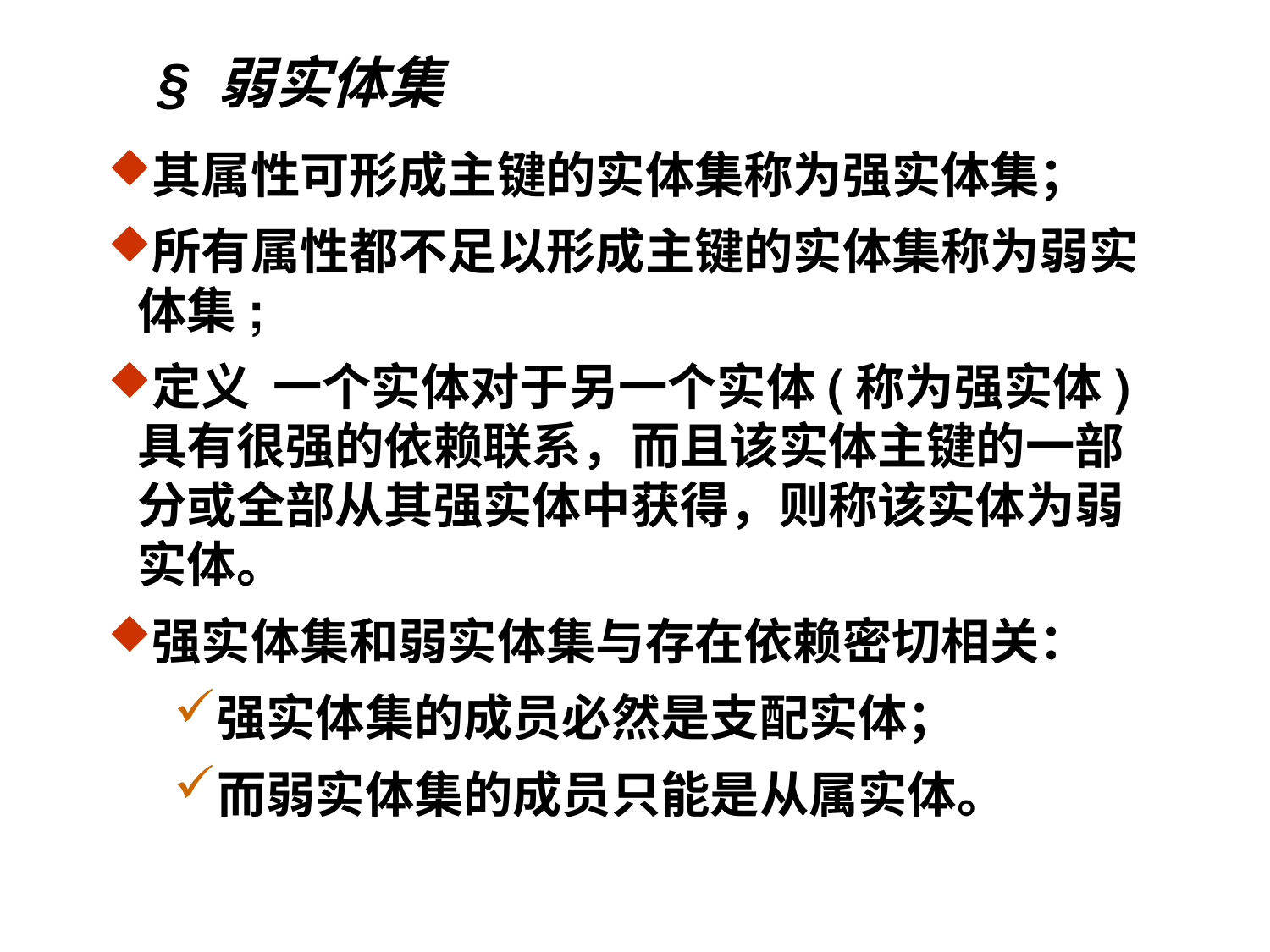

§ 弱实体集
其属性可形成主键的实体集称为强实体集；
所有属性都不足以形成主键的实体集称为弱实体集;
定义  一个实体对于另一个实体(称为强实体)具有很强的依赖联系，而且该实体主键的一部分或全部从其强实体中获得，则称该实体为弱实体。
强实体集和弱实体集与存在依赖密切相关：
强实体集的成员必然是支配实体；
而弱实体集的成员只能是从属实体。